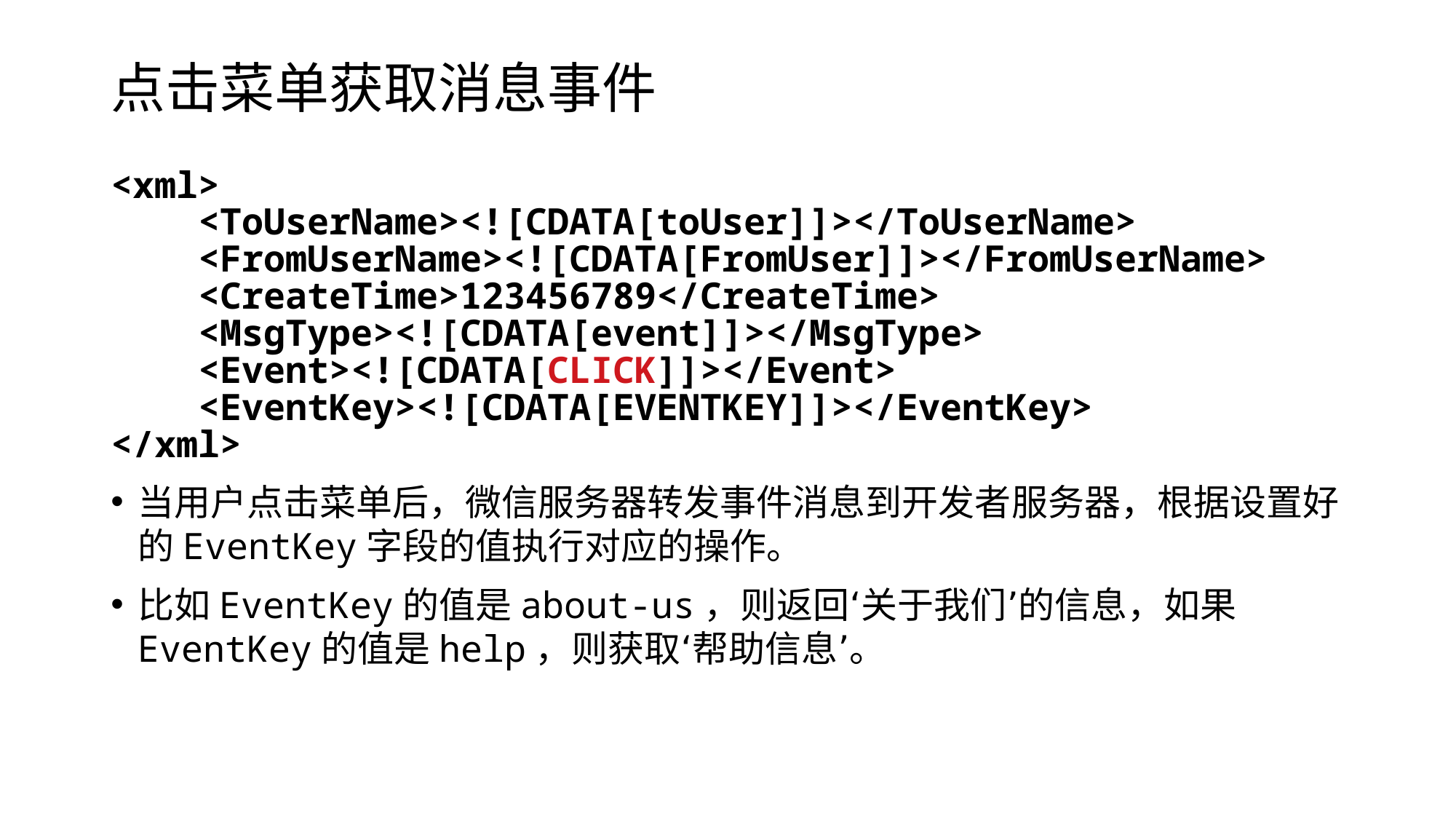

点击菜单获取消息事件
<xml>
    <ToUserName><![CDATA[toUser]]></ToUserName>
    <FromUserName><![CDATA[FromUser]]></FromUserName>
    <CreateTime>123456789</CreateTime>
    <MsgType><![CDATA[event]]></MsgType>
    <Event><![CDATA[CLICK]]></Event>
    <EventKey><![CDATA[EVENTKEY]]></EventKey>
</xml>
当用户点击菜单后，微信服务器转发事件消息到开发者服务器，根据设置好的EventKey字段的值执行对应的操作。
比如EventKey的值是about-us，则返回‘关于我们’的信息，如果EventKey的值是help，则获取‘帮助信息’。